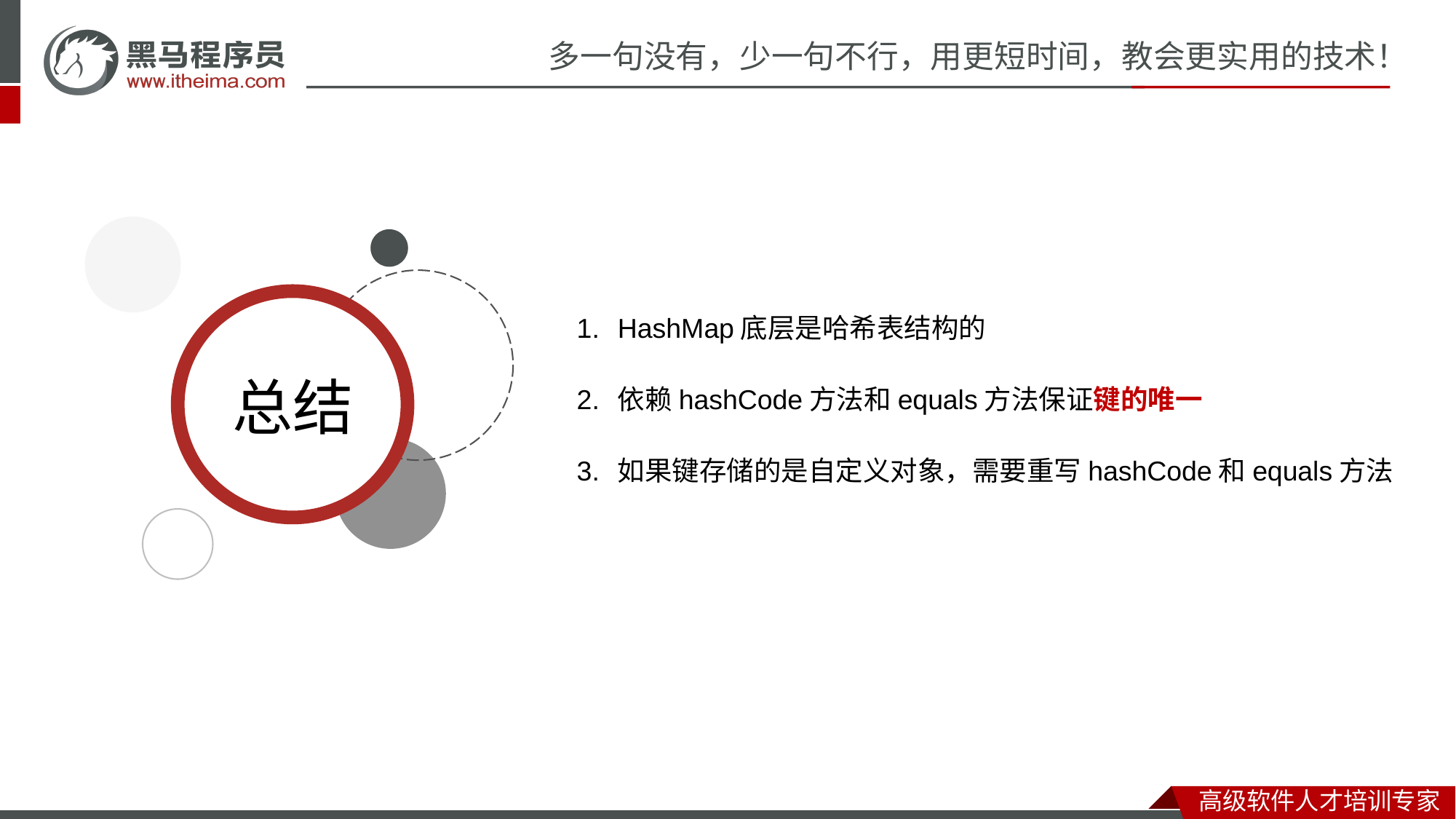

HashMap底层是哈希表结构的
依赖hashCode方法和equals方法保证键的唯一
如果键存储的是自定义对象，需要重写hashCode和equals方法